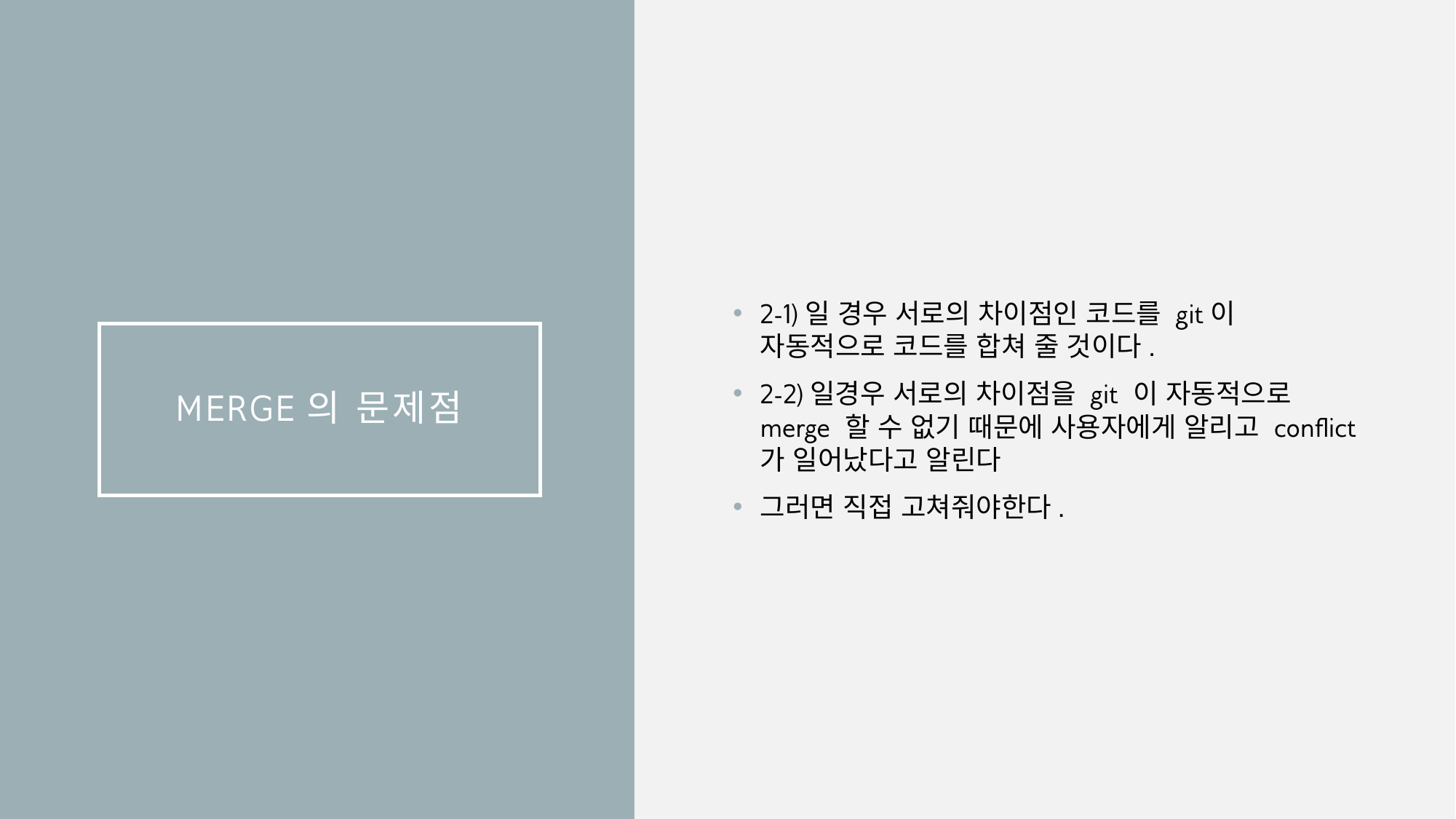

2-1)일 경우 서로의 차이점인 코드를 git이 자동적으로 코드를 합쳐 줄 것이다.
2-2)일경우 서로의 차이점을 git 이 자동적으로 merge 할 수 없기 때문에 사용자에게 알리고 conflict 가 일어났다고 알린다
그러면 직접 고쳐줘야한다.
# Merge의 문제점